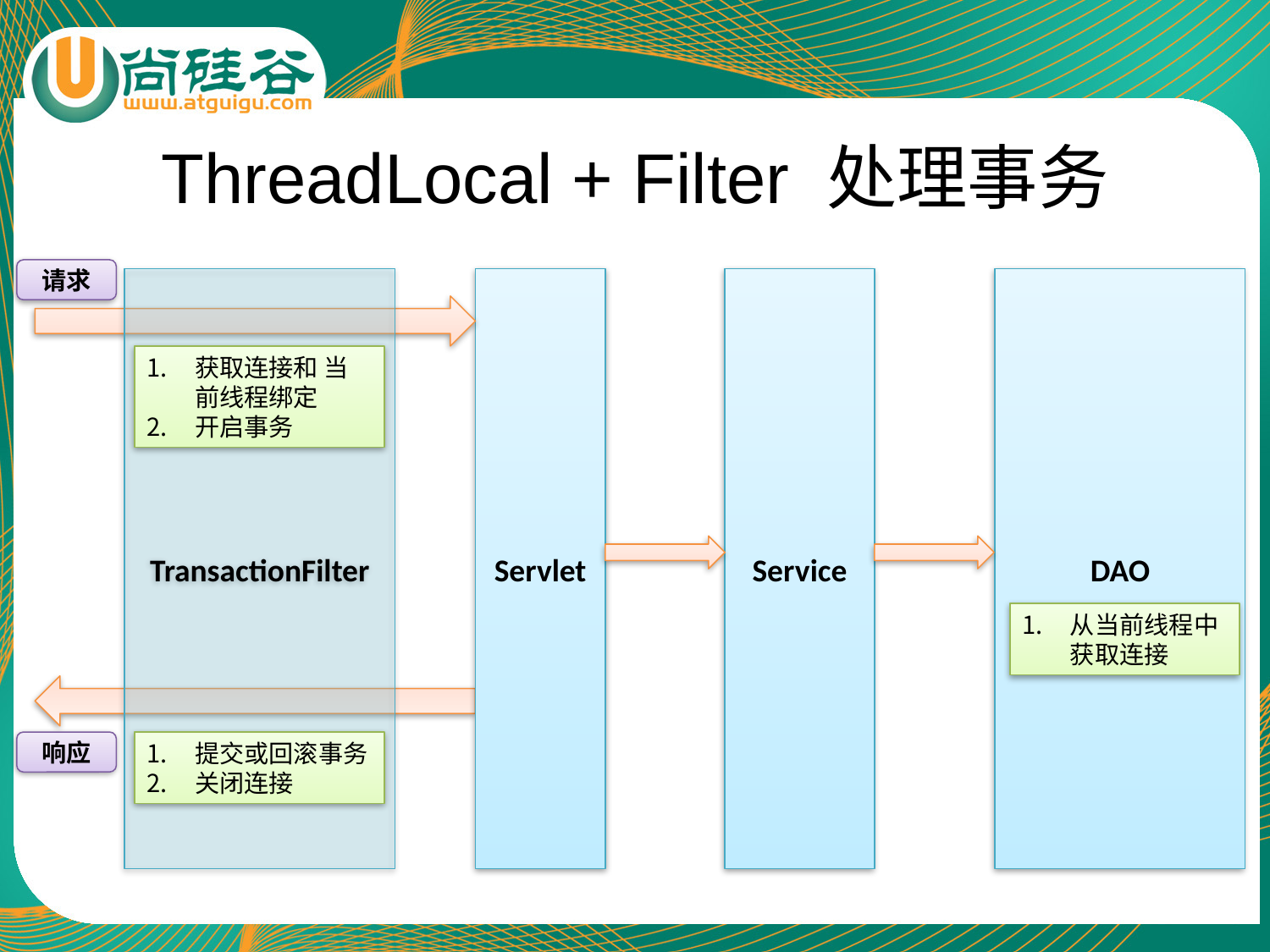

# ThreadLocal + Filter 处理事务
请求
TransactionFilter
Servlet
Service
DAO

获取连接和 当前线程绑定
开启事务

从当前线程中获取连接

响应
提交或回滚事务
关闭连接